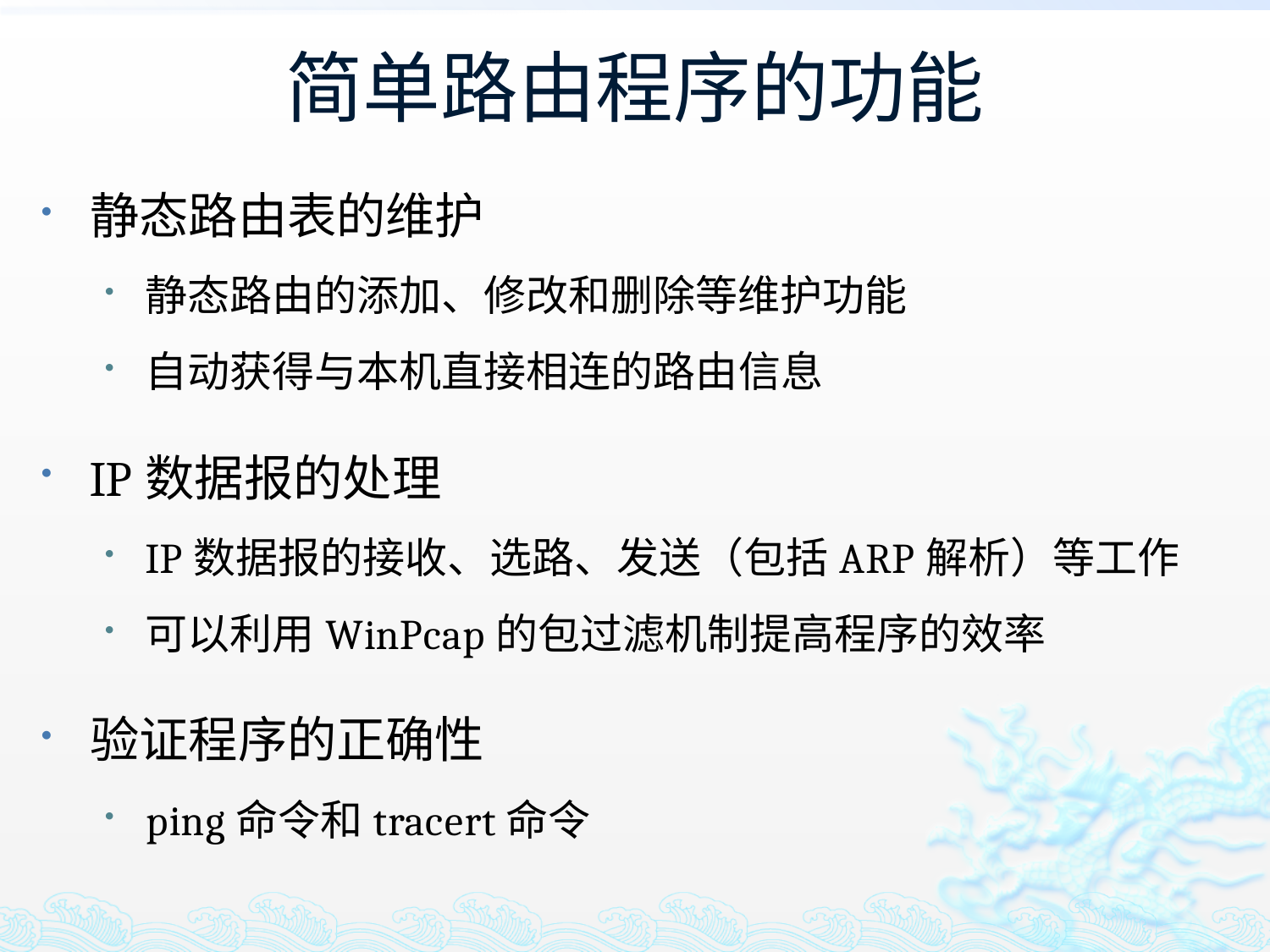

# 简单路由程序的功能
静态路由表的维护
静态路由的添加、修改和删除等维护功能
自动获得与本机直接相连的路由信息
IP数据报的处理
IP数据报的接收、选路、发送（包括ARP解析）等工作
可以利用WinPcap的包过滤机制提高程序的效率
验证程序的正确性
ping命令和tracert命令